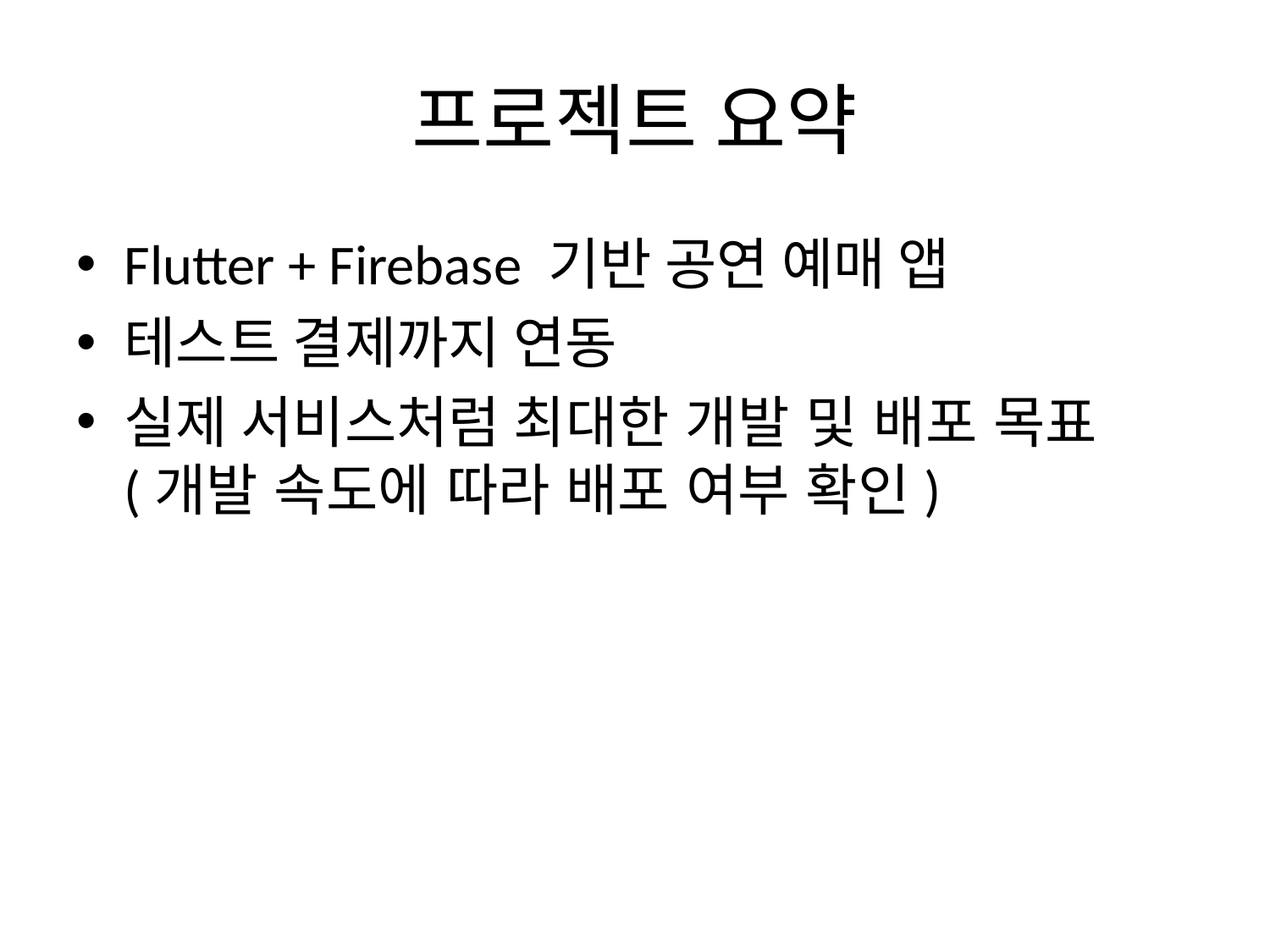

# 프로젝트 요약
Flutter + Firebase 기반 공연 예매 앱
테스트 결제까지 연동
실제 서비스처럼 최대한 개발 및 배포 목표(개발 속도에 따라 배포 여부 확인)